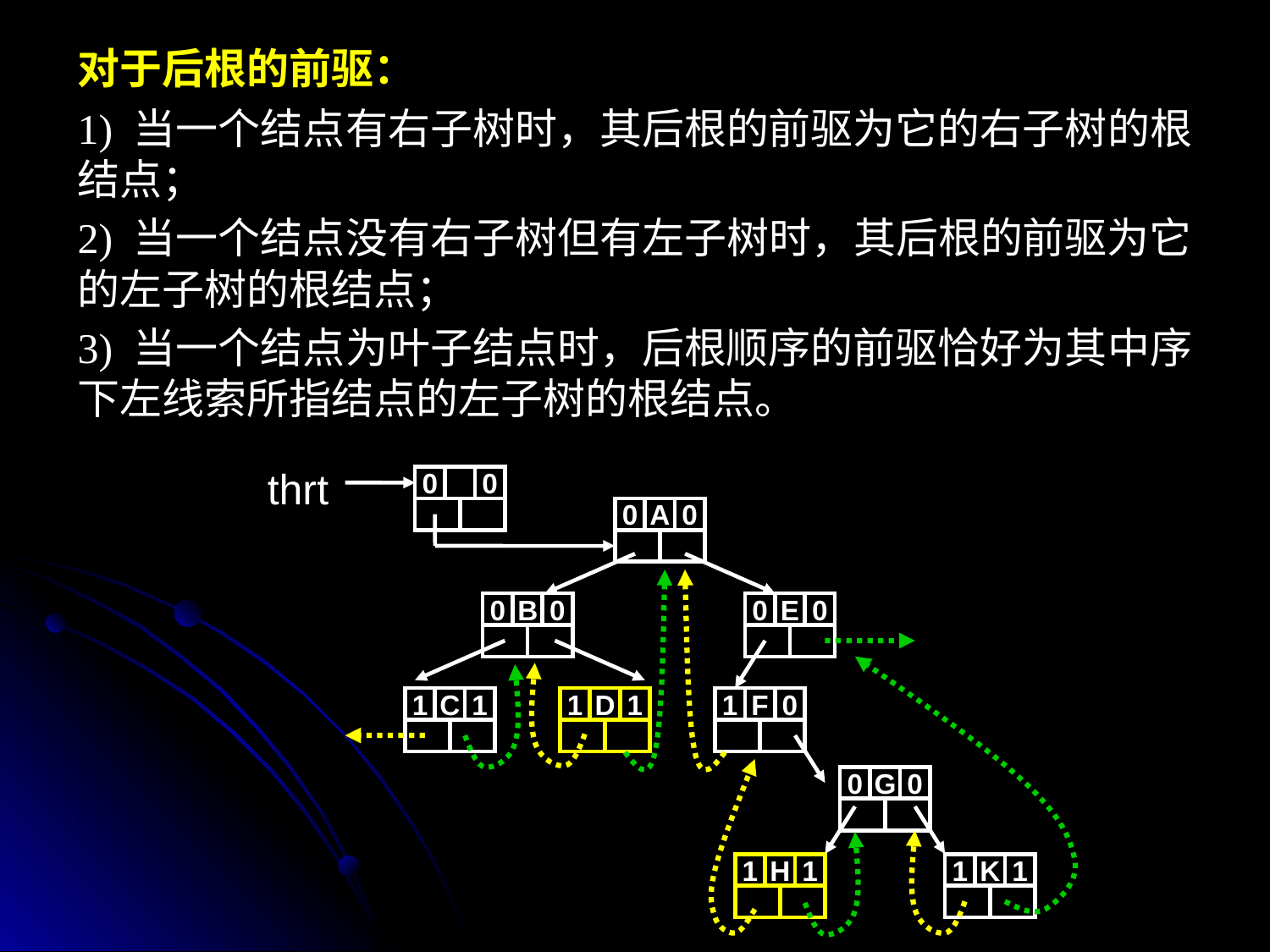

对于后根的前驱：
1) 当一个结点有右子树时，其后根的前驱为它的右子树的根结点；
2) 当一个结点没有右子树但有左子树时，其后根的前驱为它的左子树的根结点；
3) 当一个结点为叶子结点时，后根顺序的前驱恰好为其中序下左线索所指结点的左子树的根结点。
thrt
0

0

0
A
0

0
B
0

0
E
0

1
C
1

1
D
1

1
F
0

0
G
0

1
H
1

1
K
1